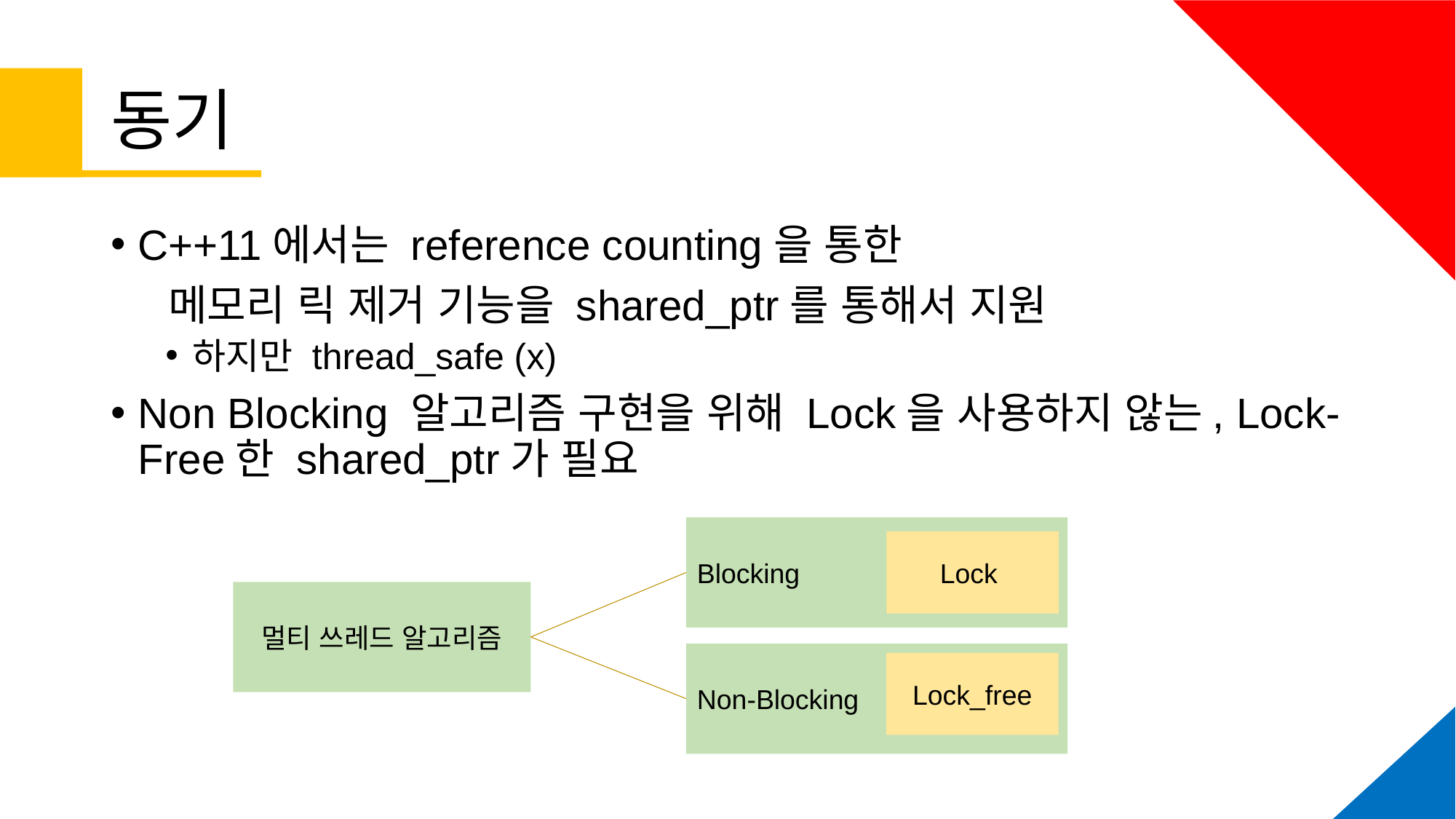

# 동기

C++11에서는 reference counting을 통한
    메모리 릭 제거 기능을 shared_ptr를 통해서 지원
하지만 thread_safe (x)
Non Blocking 알고리즘 구현을 위해 Lock을 사용하지 않는, Lock-Free한 shared_ptr가 필요

Blocking
Lock
멀티 쓰레드 알고리즘
Non-Blocking
Lock_free